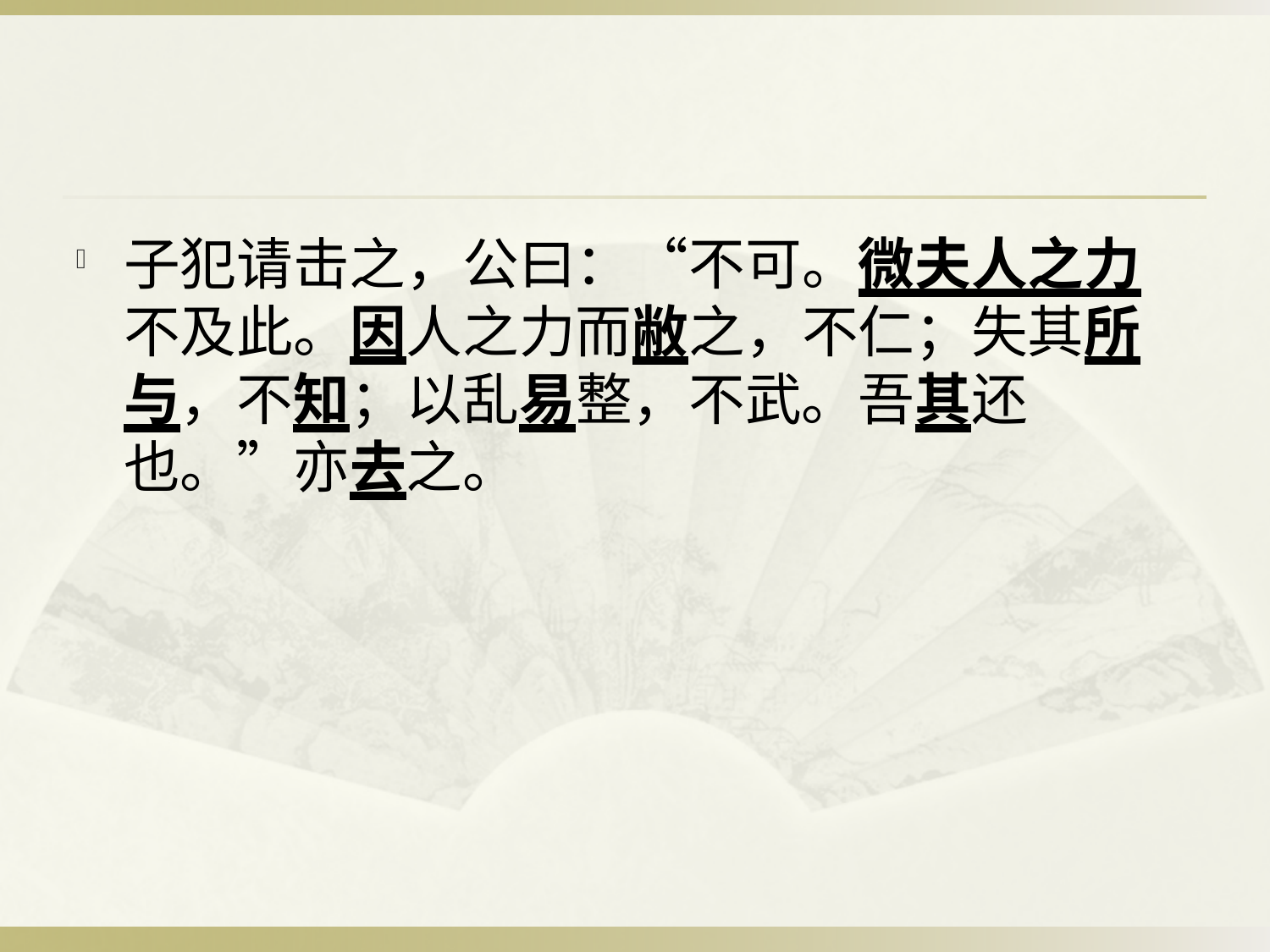

#
子犯请击之，公曰：“不可。微夫人之力不及此。因人之力而敝之，不仁；失其所与，不知；以乱易整，不武。吾其还也。”亦去之。